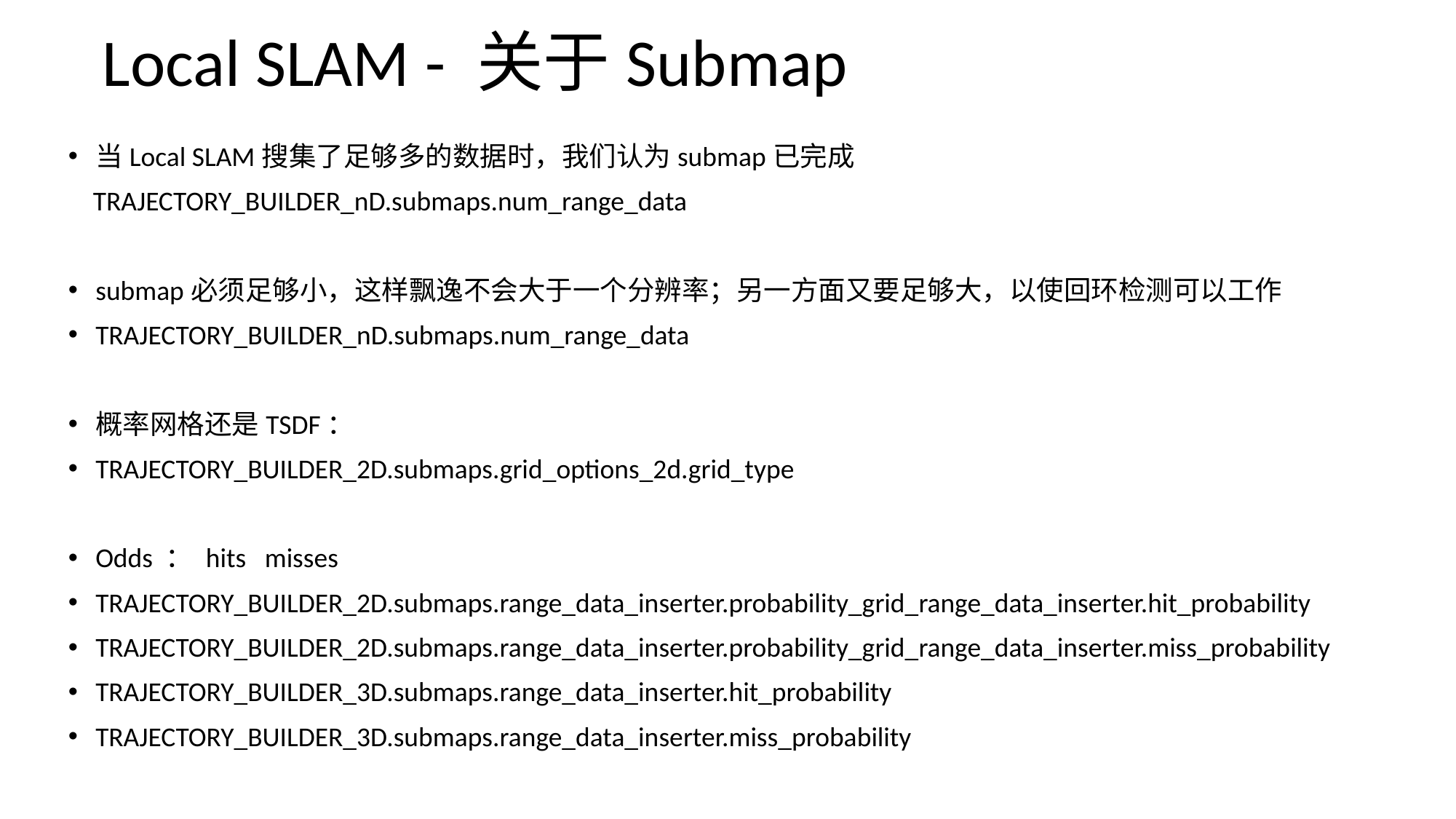

# Local SLAM - 关于Submap
当Local SLAM搜集了足够多的数据时，我们认为submap已完成
    TRAJECTORY_BUILDER_nD.submaps.num_range_data

submap必须足够小，这样飘逸不会大于一个分辨率；另一方面又要足够大，以使回环检测可以工作
TRAJECTORY_BUILDER_nD.submaps.num_range_data

概率网格还是TSDF：
TRAJECTORY_BUILDER_2D.submaps.grid_options_2d.grid_type

Odds ： hits   misses
TRAJECTORY_BUILDER_2D.submaps.range_data_inserter.probability_grid_range_data_inserter.hit_probability
TRAJECTORY_BUILDER_2D.submaps.range_data_inserter.probability_grid_range_data_inserter.miss_probability
TRAJECTORY_BUILDER_3D.submaps.range_data_inserter.hit_probability
TRAJECTORY_BUILDER_3D.submaps.range_data_inserter.miss_probability